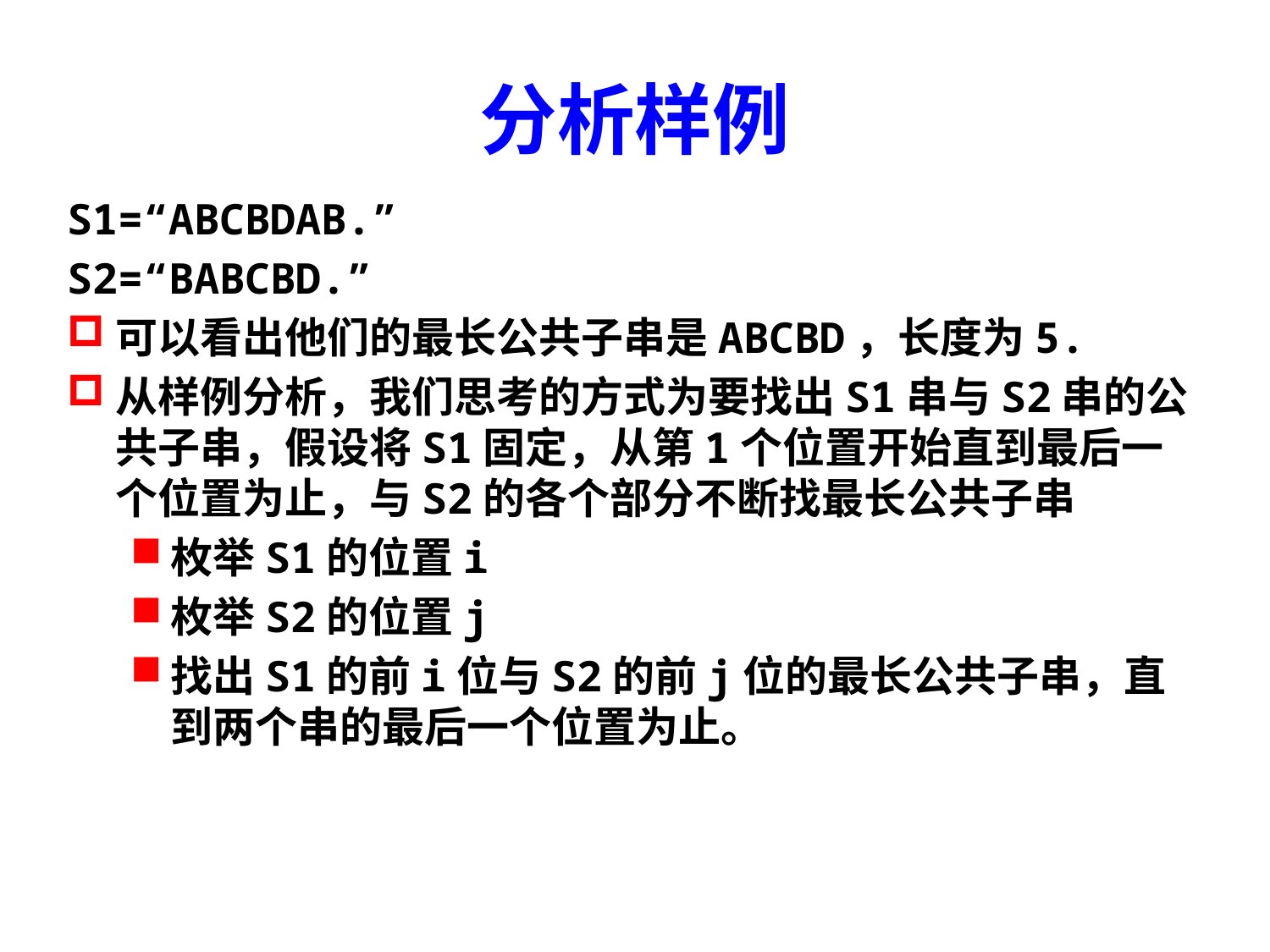

# 分析样例
S1=“ABCBDAB.”
S2=“BABCBD.”
可以看出他们的最长公共子串是ABCBD，长度为5.
从样例分析，我们思考的方式为要找出S1串与S2串的公共子串，假设将S1固定，从第1个位置开始直到最后一个位置为止，与S2的各个部分不断找最长公共子串
枚举S1的位置i
枚举S2的位置j
找出S1的前i位与S2的前j位的最长公共子串，直到两个串的最后一个位置为止。